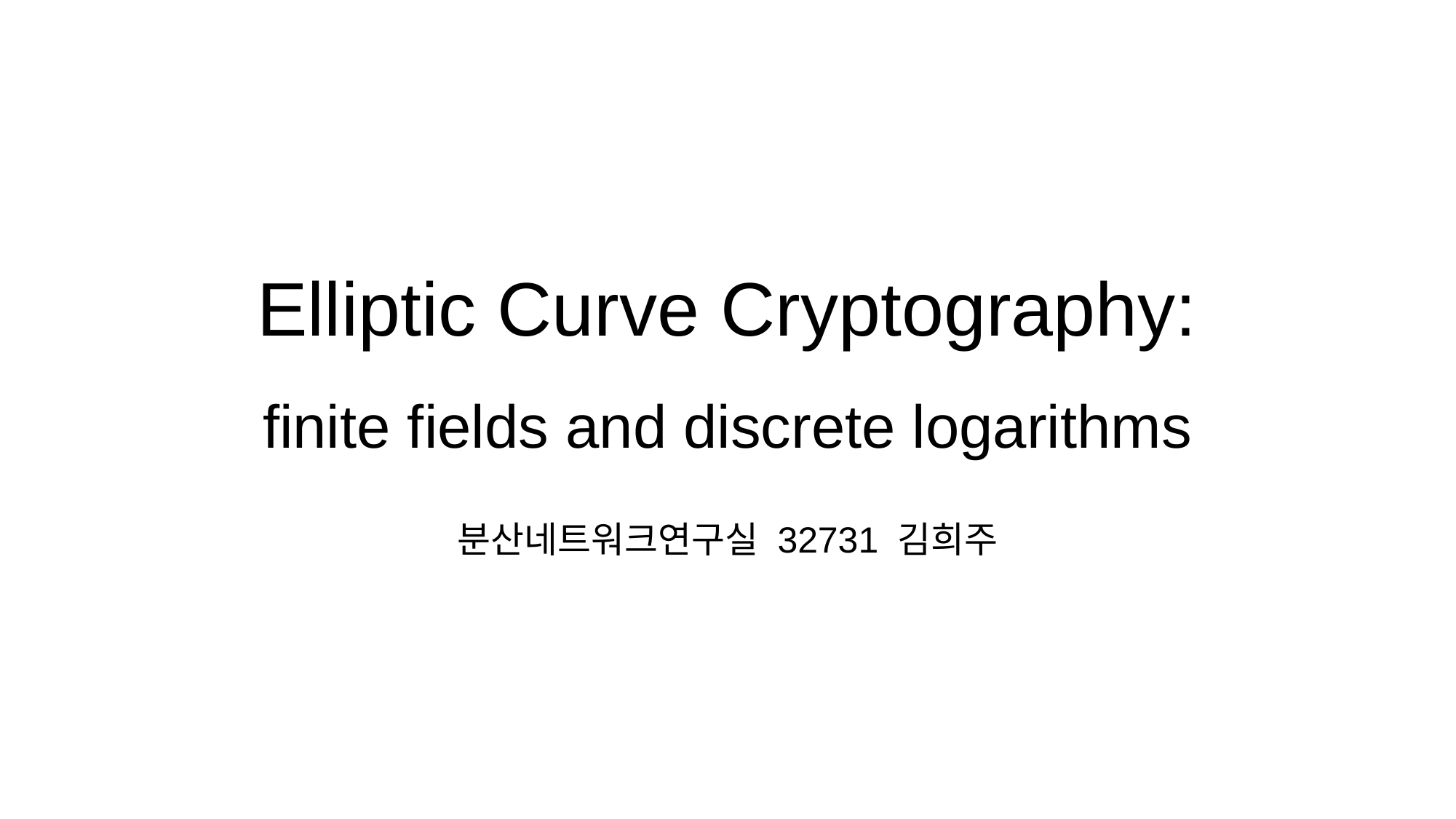

# Elliptic Curve Cryptography: finite fields and discrete logarithms
분산네트워크연구실 32731 김희주